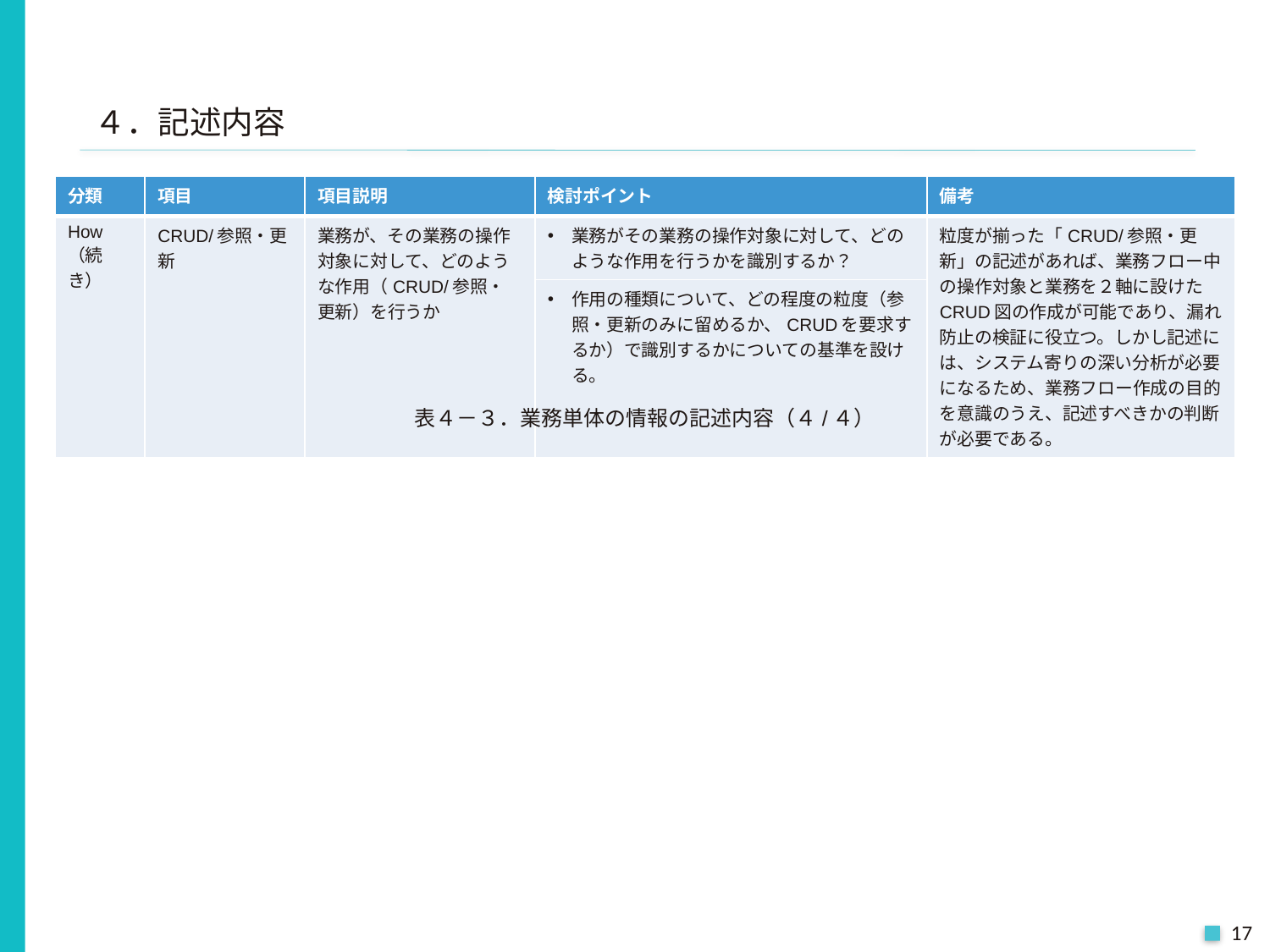

４．記述内容
| 分類 | 項目 | 項目説明 | 検討ポイント | 備考 |
| --- | --- | --- | --- | --- |
| How （続き） | CRUD/参照・更新 | 業務が、その業務の操作対象に対して、どのような作用（CRUD/参照・更新）を行うか | 業務がその業務の操作対象に対して、どのような作用を行うかを識別するか？ | 粒度が揃った「CRUD/参照・更新」の記述があれば、業務フロー中の操作対象と業務を２軸に設けたCRUD図の作成が可能であり、漏れ防止の検証に役立つ。しかし記述には、システム寄りの深い分析が必要になるため、業務フロー作成の目的を意識のうえ、記述すべきかの判断が必要である。 |
|  |  |  | 作用の種類について、どの程度の粒度（参照・更新のみに留めるか、CRUDを要求するか）で識別するかについての基準を設ける。 |  |
表４－３．業務単体の情報の記述内容（４/４）
17